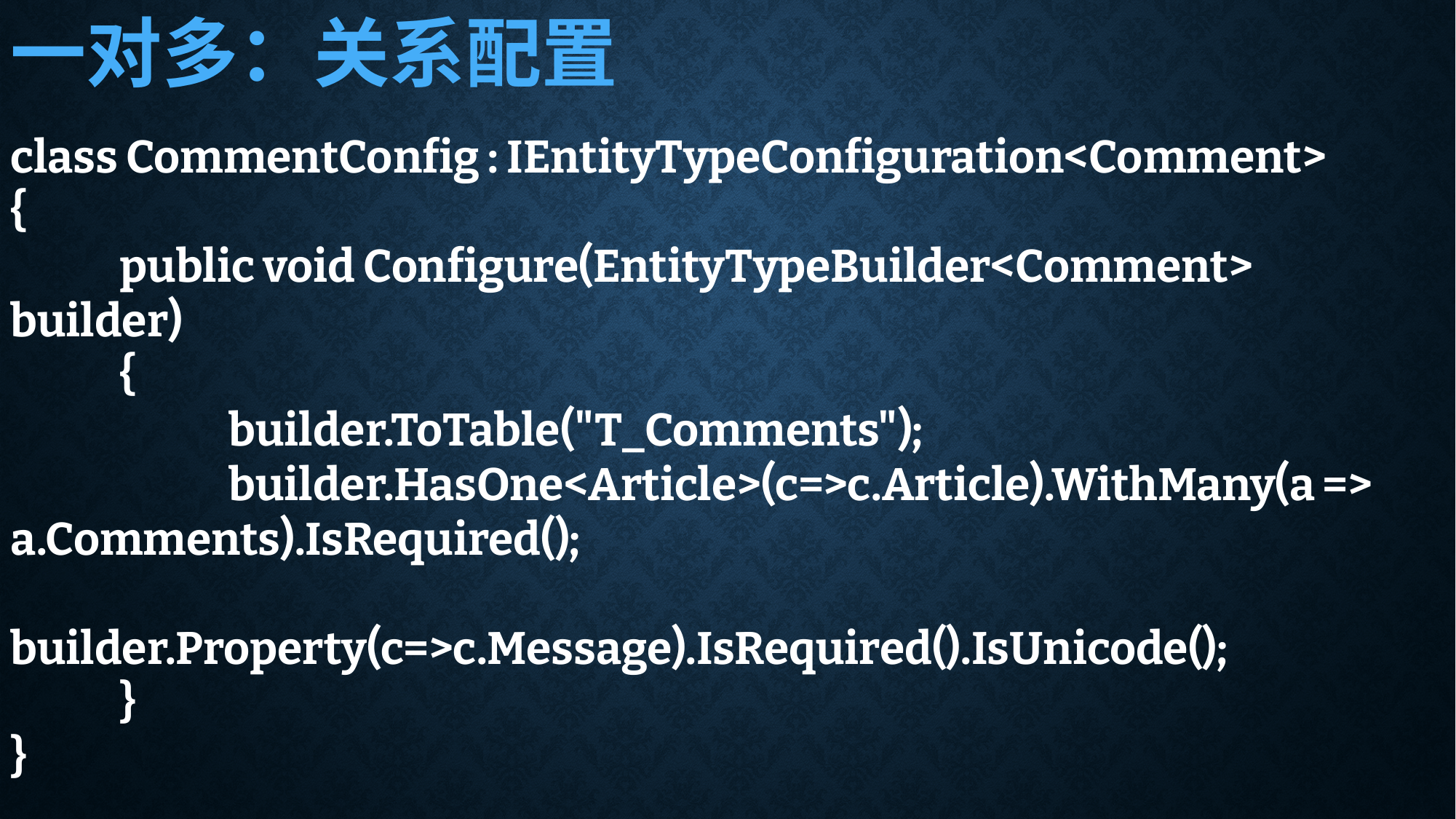

一对多：关系配置
class CommentConfig : IEntityTypeConfiguration<Comment>
{
	public void Configure(EntityTypeBuilder<Comment> builder)
	{
		builder.ToTable("T_Comments");
		builder.HasOne<Article>(c=>c.Article).WithMany(a => a.Comments).IsRequired();
		builder.Property(c=>c.Message).IsRequired().IsUnicode();
	}
}